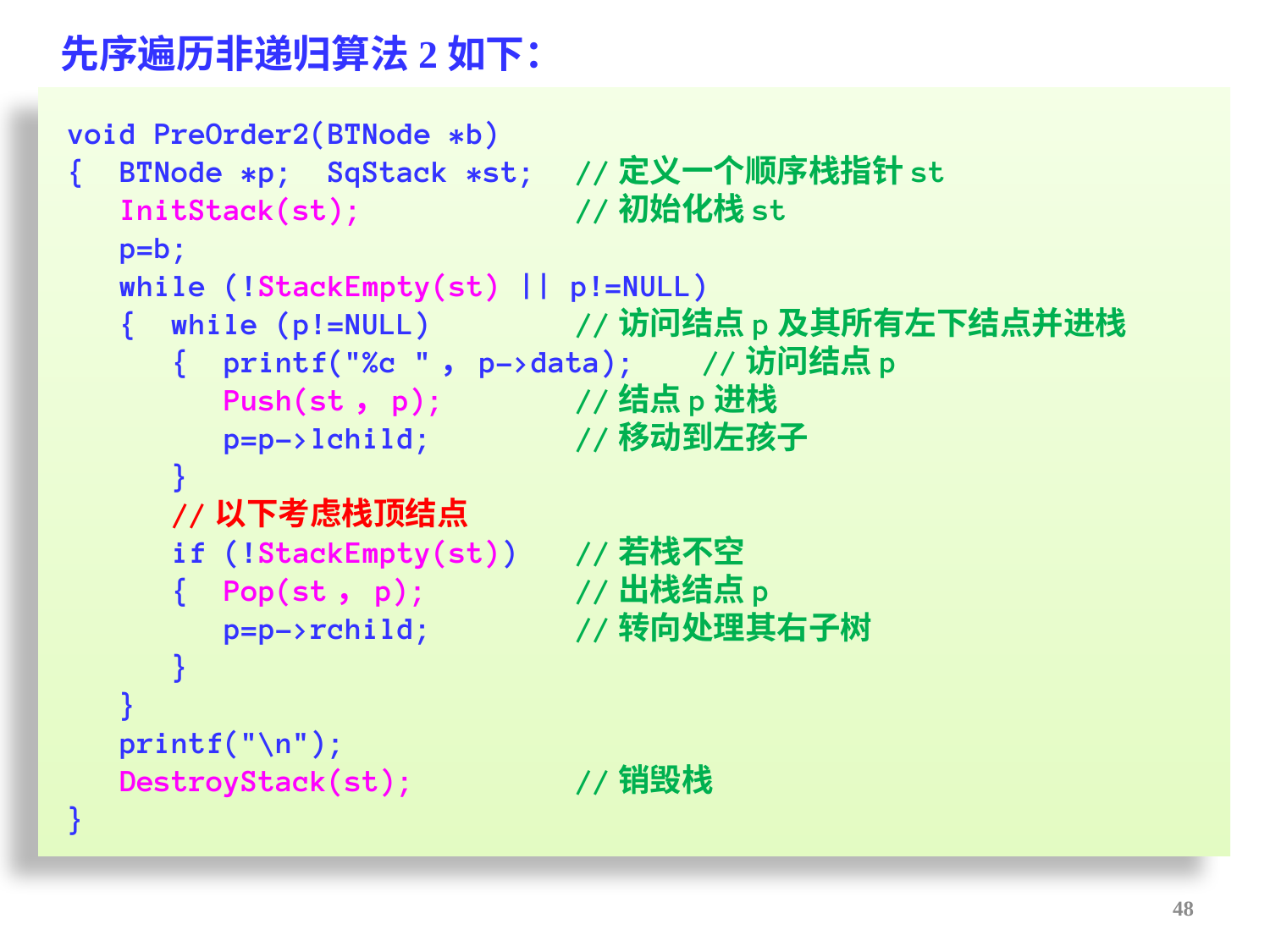

先序遍历非递归算法2如下：
void PreOrder2(BTNode *b)
{  BTNode *p;  SqStack *st;	//定义一个顺序栈指针st
   InitStack(st);		//初始化栈st
   p=b;
   while (!StackEmpty(st) || p!=NULL)
   {  while (p!=NULL)	 	//访问结点p及其所有左下结点并进栈
      {  printf("%c "，p->data);	//访问结点p
         Push(st，p);		//结点p进栈
         p=p->lchild;		//移动到左孩子
      }
      //以下考虑栈顶结点
      if (!StackEmpty(st))	//若栈不空
      {  Pop(st，p);		//出栈结点p
         p=p->rchild;		//转向处理其右子树
      }
   }
   printf("\n");
   DestroyStack(st);		//销毁栈
}
48